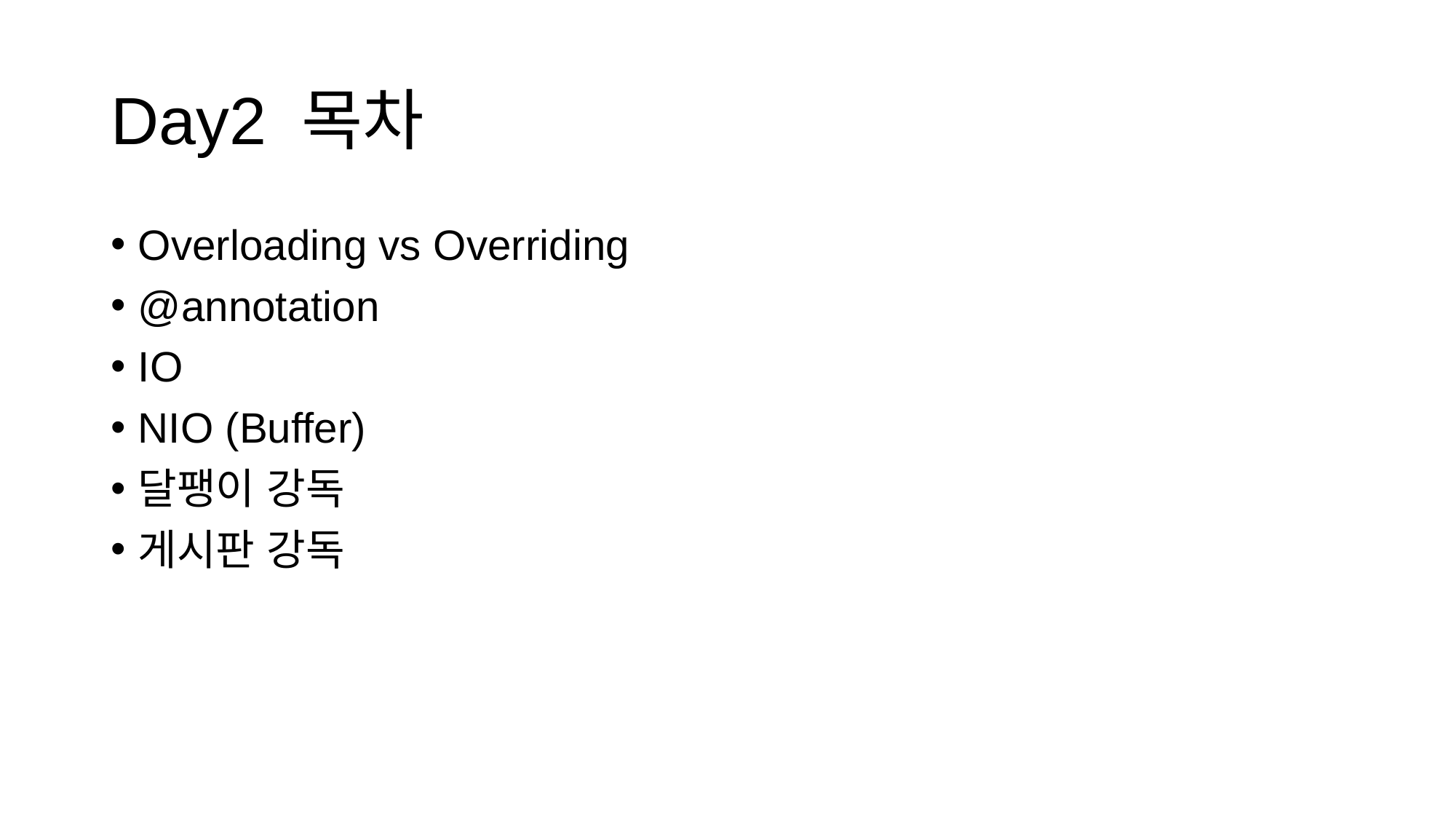

# Day2 목차
Overloading vs Overriding
@annotation
IO
NIO (Buffer)
달팽이 강독
게시판 강독